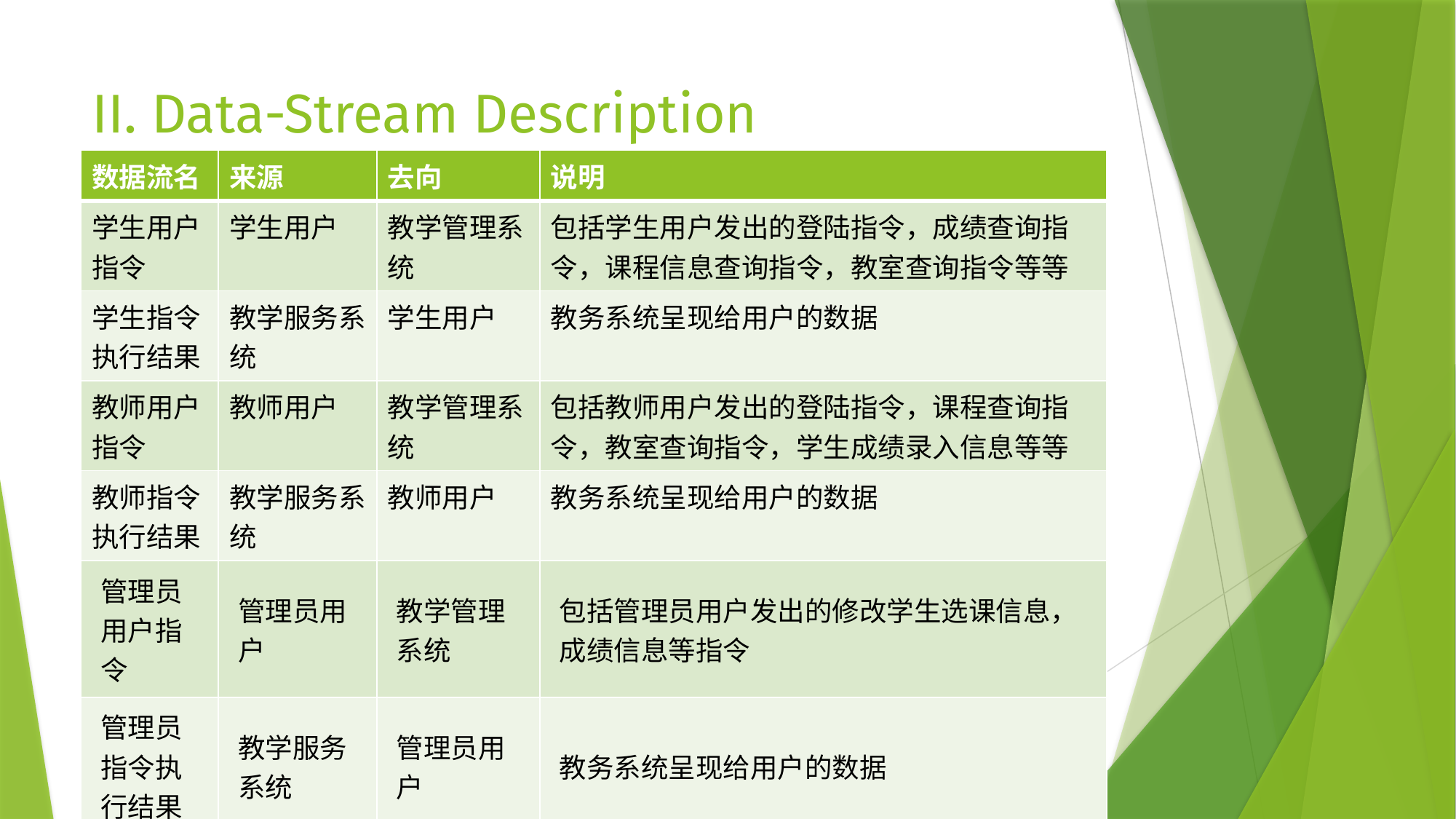

# II. Data-Stream Description
| 数据流名 | 来源 | 去向 | 说明 |
| --- | --- | --- | --- |
| 学生用户指令 | 学生用户 | 教学管理系统 | 包括学生用户发出的登陆指令，成绩查询指令，课程信息查询指令，教室查询指令等等 |
| 学生指令执行结果 | 教学服务系统 | 学生用户 | 教务系统呈现给用户的数据 |
| 教师用户指令 | 教师用户 | 教学管理系统 | 包括教师用户发出的登陆指令，课程查询指令，教室查询指令，学生成绩录入信息等等 |
| 教师指令执行结果 | 教学服务系统 | 教师用户 | 教务系统呈现给用户的数据 |
| 管理员用户指令 | 管理员用户 | 教学管理系统 | 包括管理员用户发出的修改学生选课信息，成绩信息等指令 |
| 管理员指令执行结果 | 教学服务系统 | 管理员用户 | 教务系统呈现给用户的数据 |